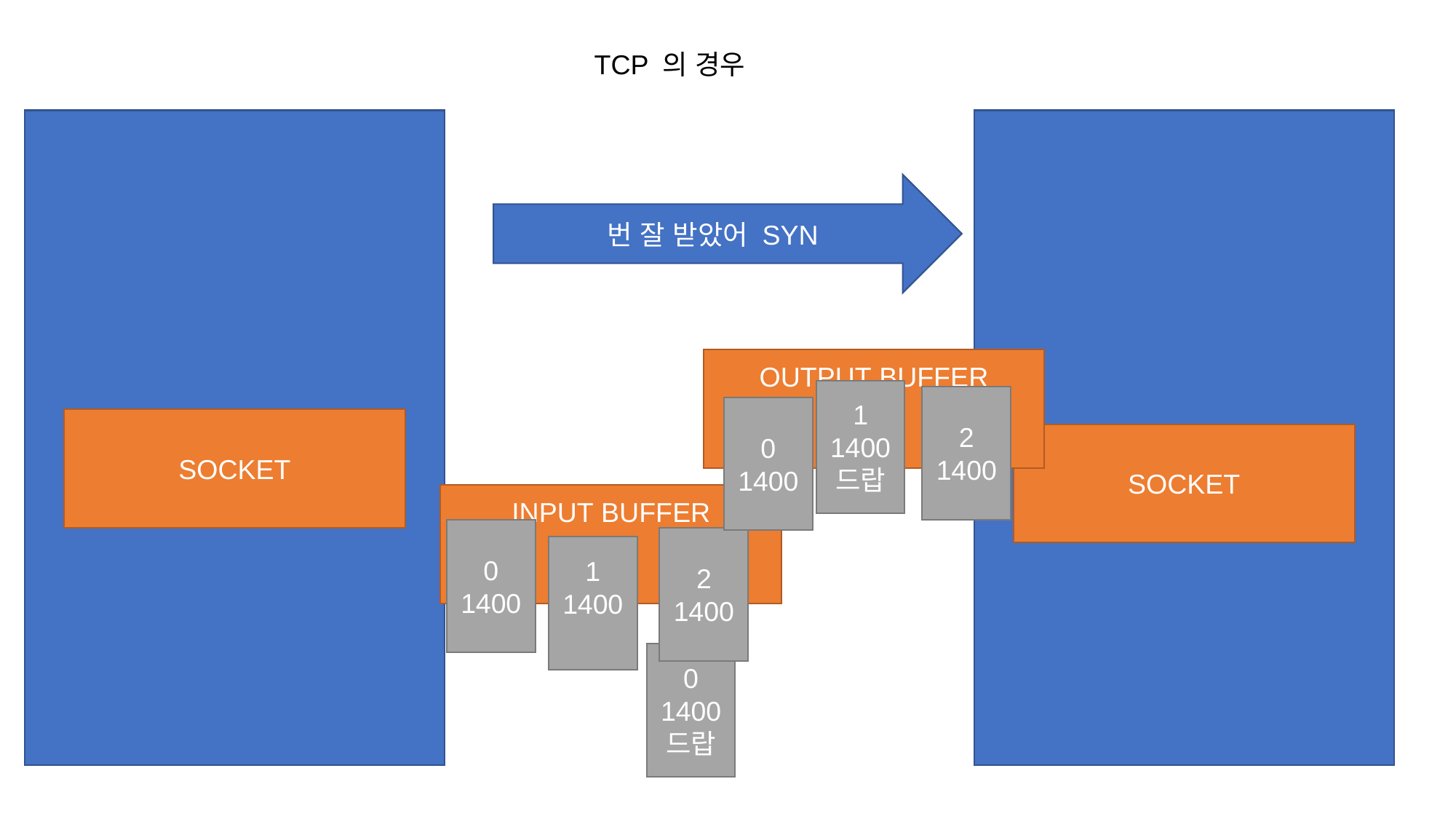

TCP 의 경우

번 잘 받았어 SYN
OUTPUT BUFFER

1
1400
드랍
2
1400
0
1400
SOCKET
SOCKET
INPUT BUFFER

0
1400
2
1400
1
1400

0
1400
드랍